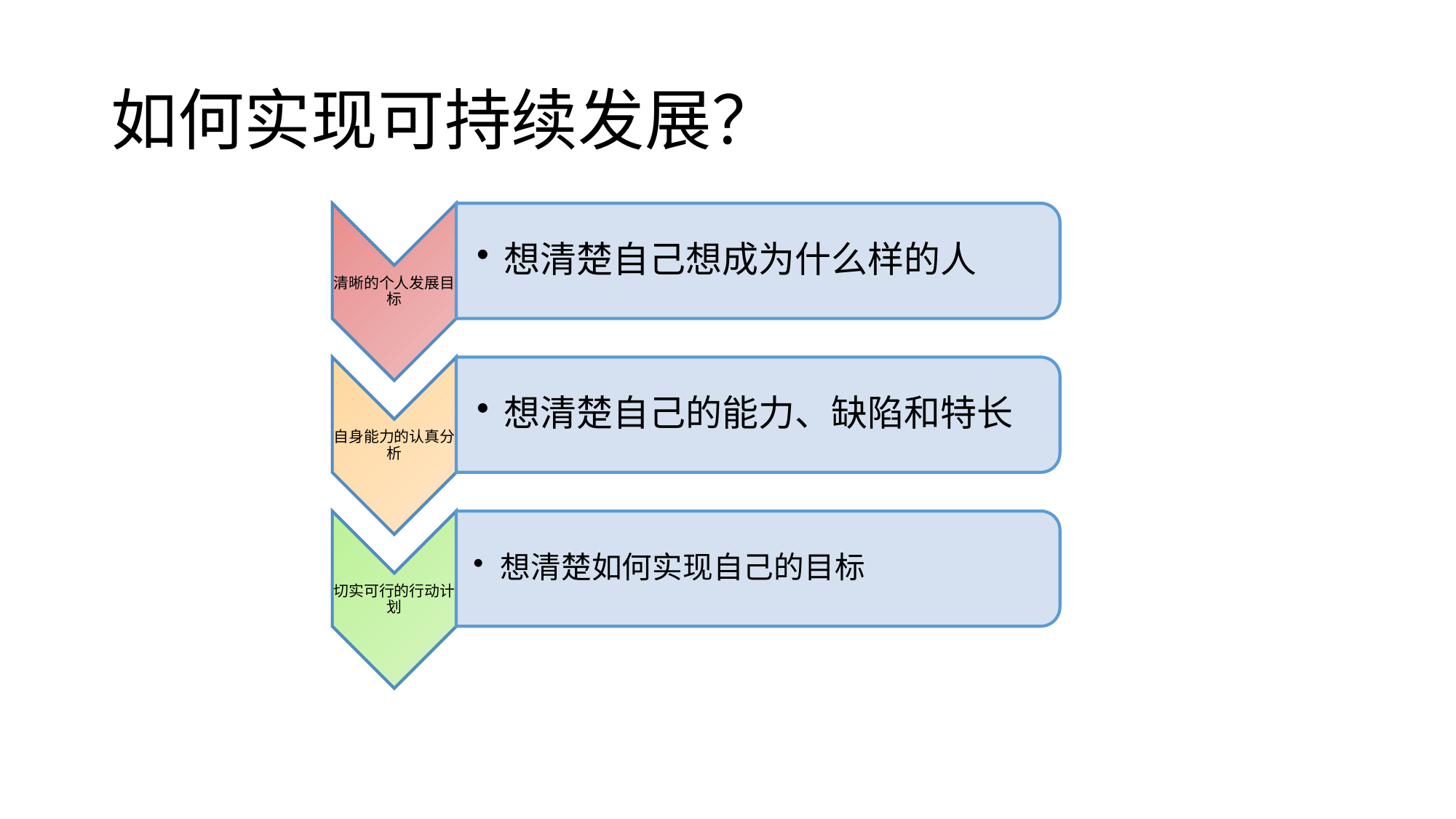

# 如何实现可持续发展？
清晰的个人发展目标
想清楚自己想成为什么样的人
自身能力的认真分析
想清楚自己的能力、缺陷和特长
切实可行的行动计划
想清楚如何实现自己的目标